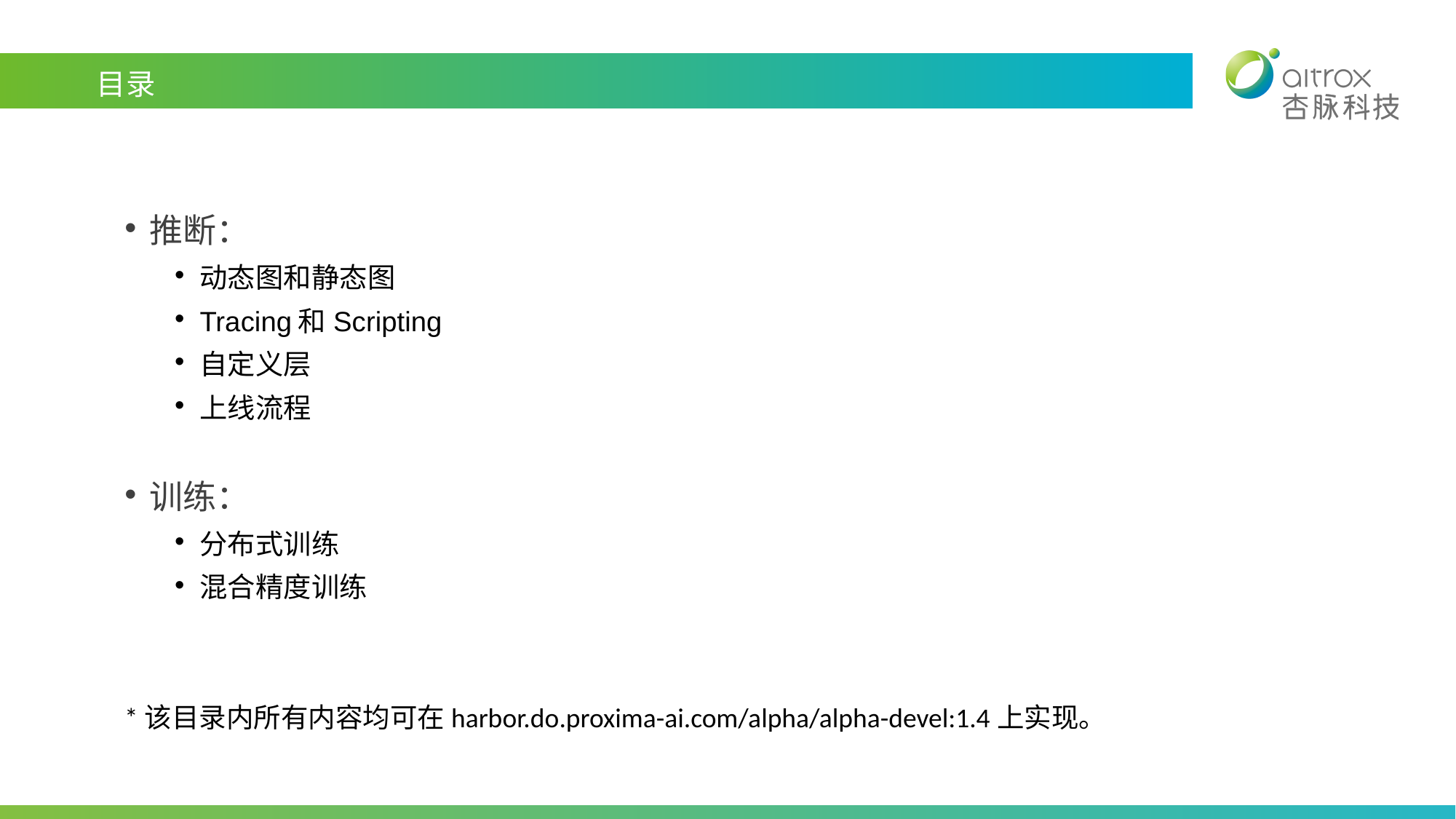

目录
推断：
动态图和静态图
Tracing和Scripting
自定义层
上线流程

训练：
分布式训练
混合精度训练

*该目录内所有内容均可在harbor.do.proxima-ai.com/alpha/alpha-devel:1.4上实现。